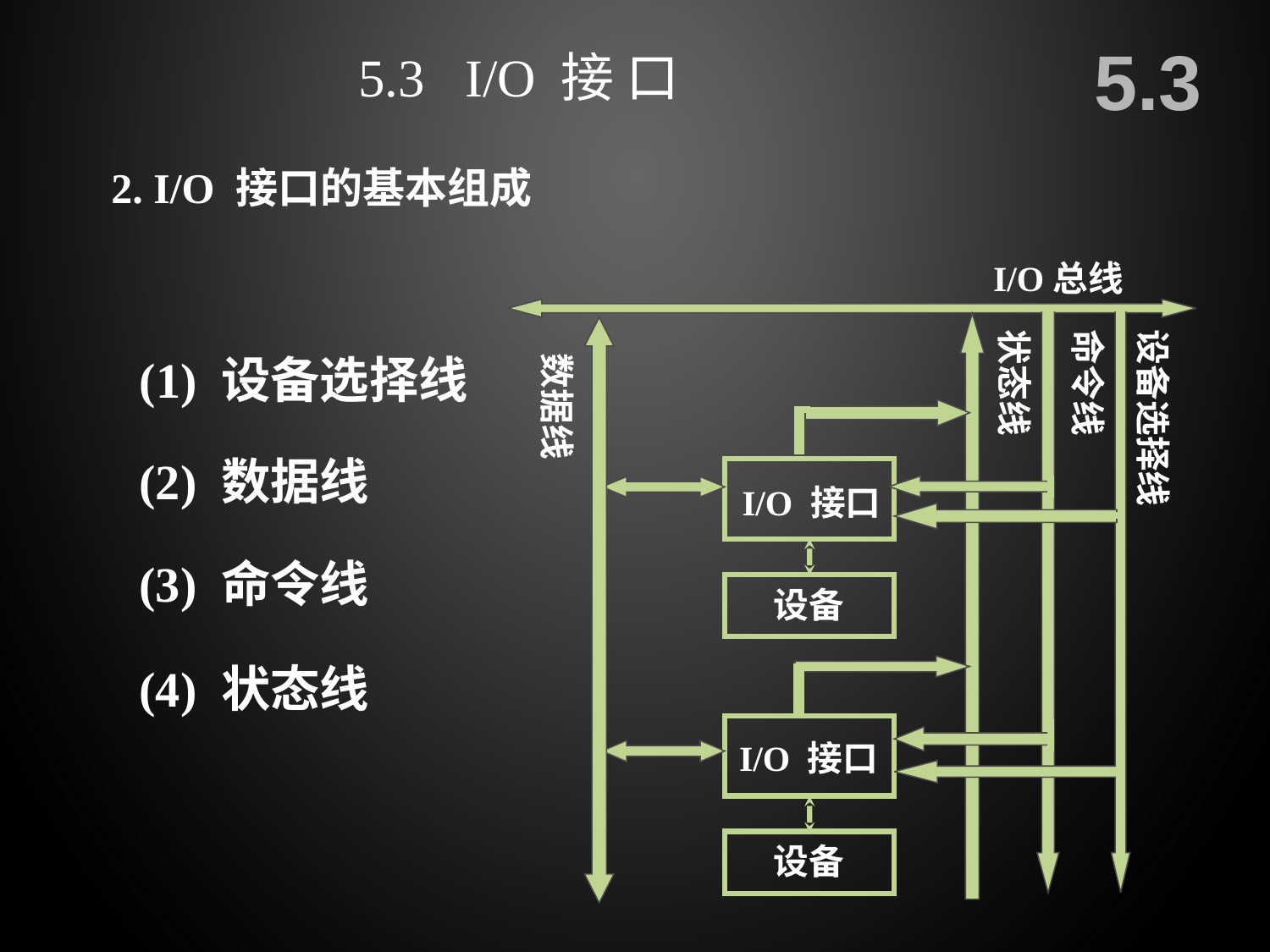

5.3
5.3   I/O 接 口
2. I/O 接口的基本组成
I/O总线

状态线
命令线
设备选择线
数据线

I/O 接口

设备

I/O 接口

设备
(1) 设备选择线
(2) 数据线
(3) 命令线
(4) 状态线